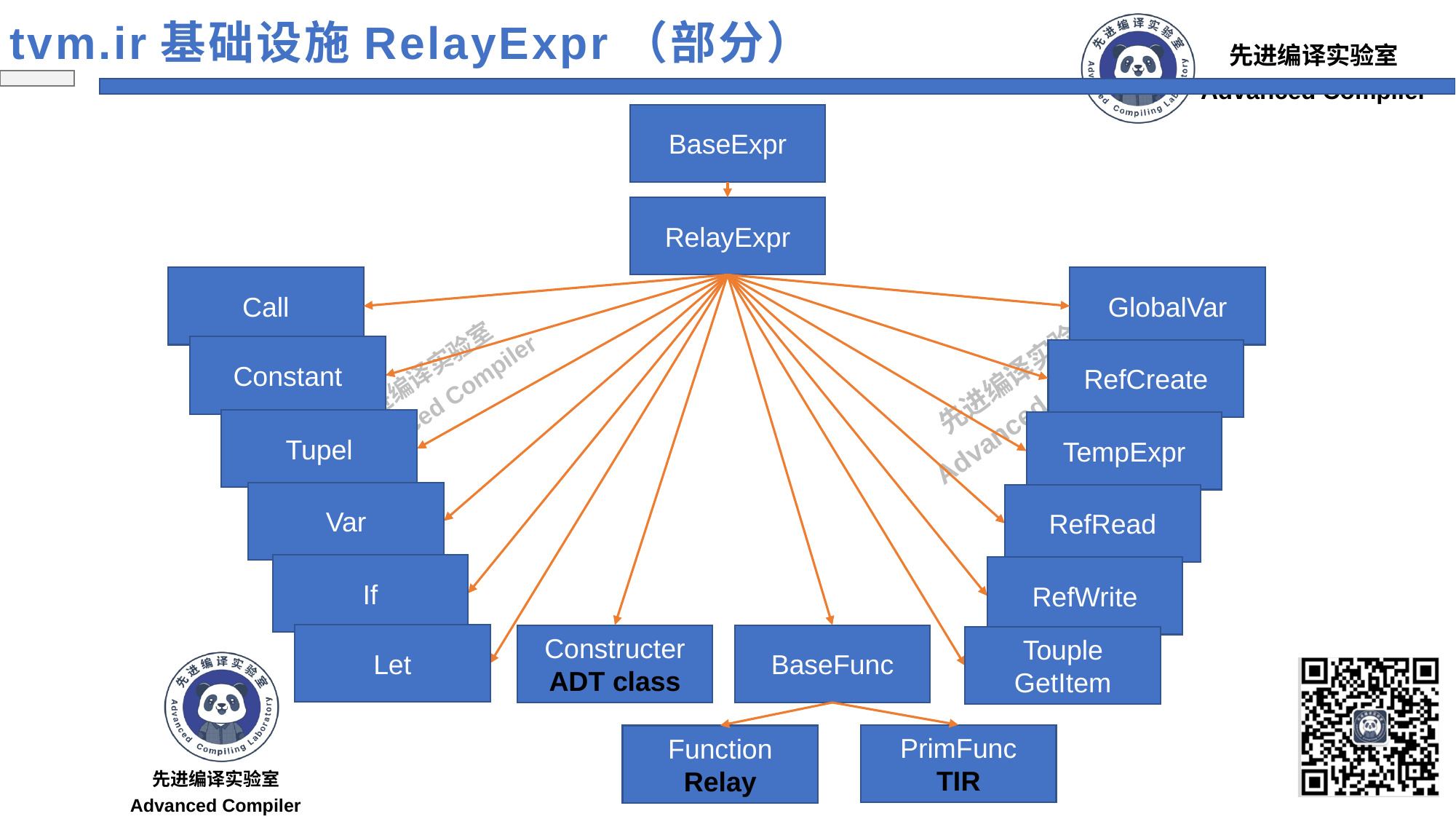

tvm.ir基础设施RelayExpr（部分）

BaseExpr
RelayExpr
Call
GlobalVar
Constant
RefCreate
Tupel
TempExpr
Var
RefRead
If
RefWrite
Let
Constructer
ADT class
BaseFunc
Touple
GetItem
PrimFunc
TIR
Function
Relay